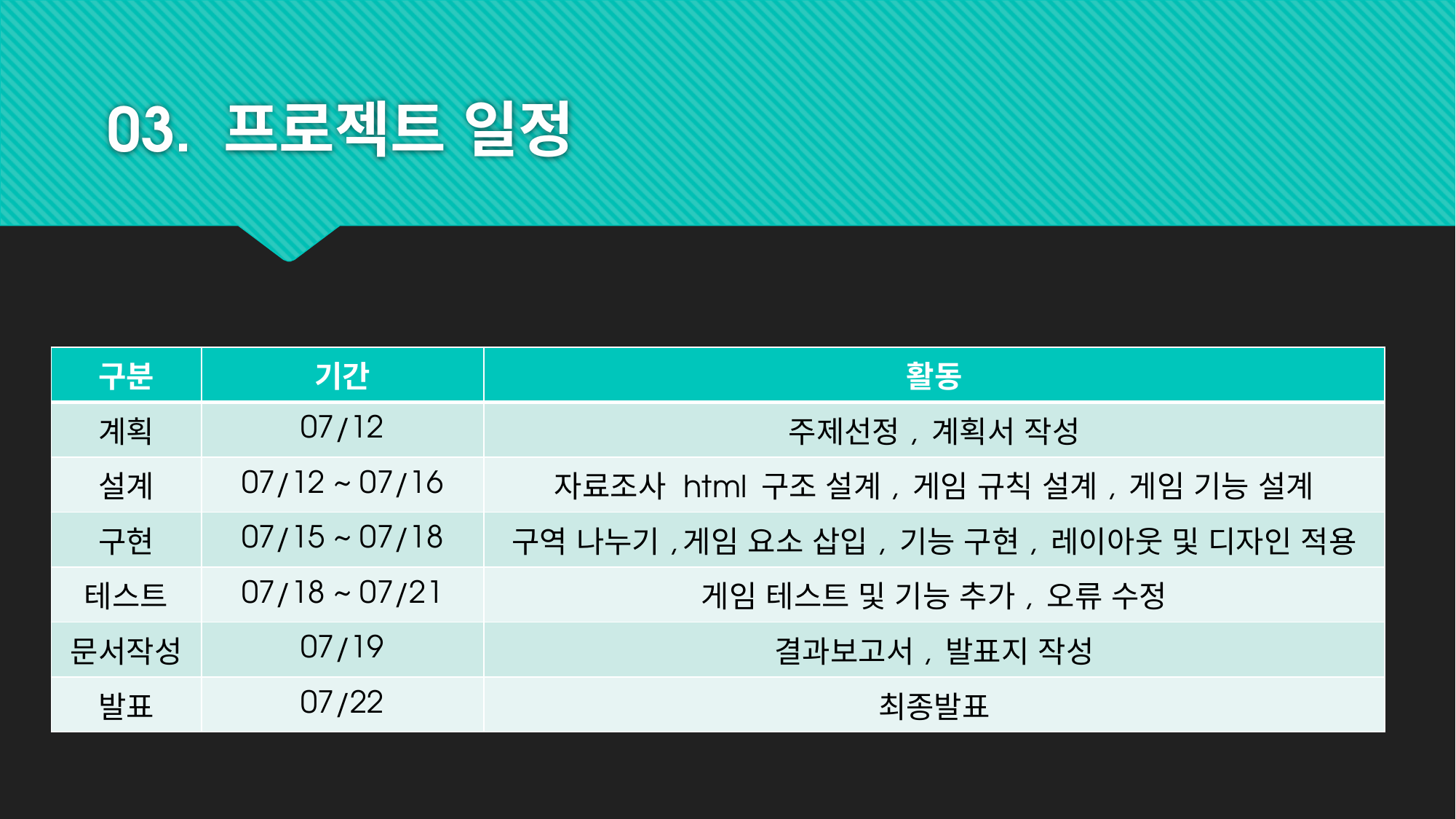

# 03. 프로젝트 일정
| 구분 | 기간 | 활동 |
| --- | --- | --- |
| 계획 | 07/12 | 주제선정, 계획서 작성 |
| 설계 | 07/12 ~ 07/16 | 자료조사 html 구조 설계, 게임 규칙 설계, 게임 기능 설계 |
| 구현 | 07/15 ~ 07/18 | 구역 나누기,게임 요소 삽입, 기능 구현, 레이아웃 및 디자인 적용 |
| 테스트 | 07/18 ~ 07/21 | 게임 테스트 및 기능 추가, 오류 수정 |
| 문서작성 | 07/19 | 결과보고서, 발표지 작성 |
| 발표 | 07/22 | 최종발표 |